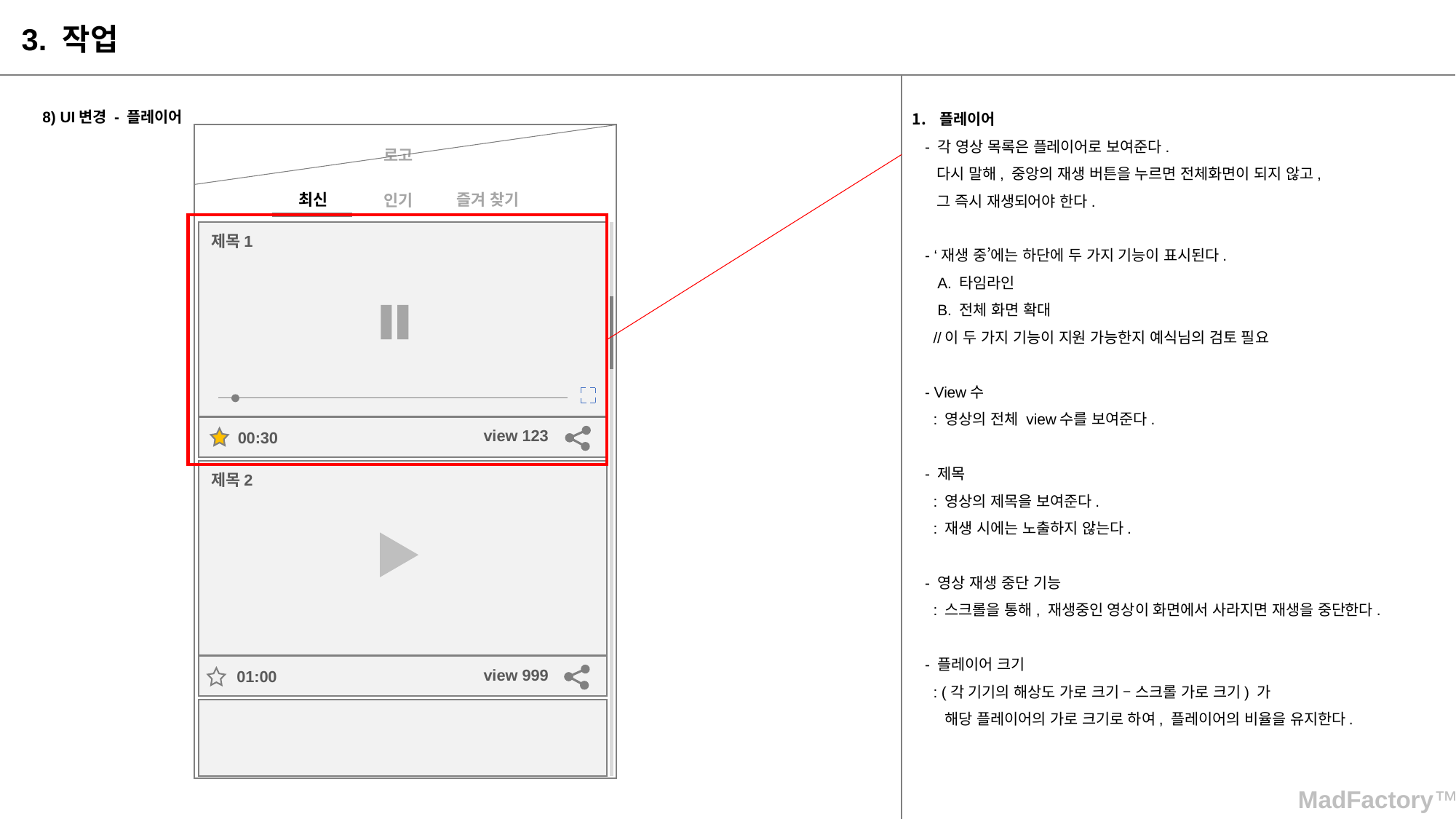

3. 작업

플레이어
   - 각 영상 목록은 플레이어로 보여준다.
     다시 말해, 중앙의 재생 버튼을 누르면 전체화면이 되지 않고,
     그 즉시 재생되어야 한다.

   - ‘재생 중’에는 하단에 두 가지 기능이 표시된다.
      A. 타임라인
      B. 전체 화면 확대
     //이 두 가지 기능이 지원 가능한지 예식님의 검토 필요

   - View수
     : 영상의 전체 view수를 보여준다.

   - 제목
     : 영상의 제목을 보여준다.
     : 재생 시에는 노출하지 않는다.

   - 영상 재생 중단 기능
     : 스크롤을 통해, 재생중인 영상이 화면에서 사라지면 재생을 중단한다.

   - 플레이어 크기
     : (각 기기의 해상도 가로 크기 – 스크롤 가로 크기) 가
       해당 플레이어의 가로 크기로 하여, 플레이어의 비율을 유지한다.

8) UI변경 - 플레이어

로고
최신
즐겨 찾기
인기

제목1

view 123
00:30

제목2

view 999
01:00

MadFactory™